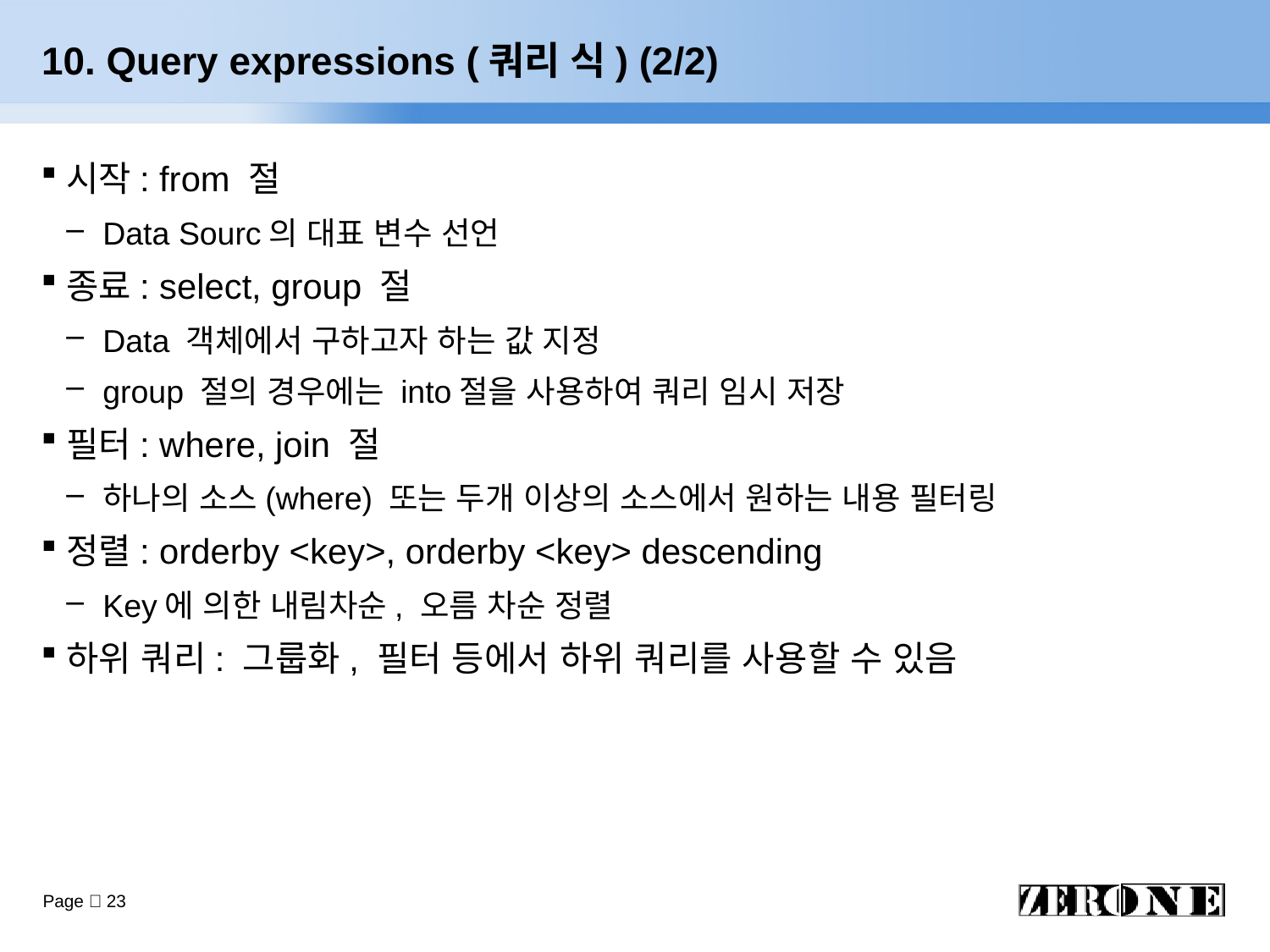

# 10. Query expressions (쿼리 식) (2/2)
시작: from 절
Data Sourc의 대표 변수 선언
종료: select, group 절
Data 객체에서 구하고자 하는 값 지정
group 절의 경우에는 into절을 사용하여 쿼리 임시 저장
필터: where, join 절
하나의 소스(where) 또는 두개 이상의 소스에서 원하는 내용 필터링
정렬: orderby <key>, orderby <key> descending
Key에 의한 내림차순, 오름 차순 정렬
하위 쿼리: 그룹화, 필터 등에서 하위 쿼리를 사용할 수 있음